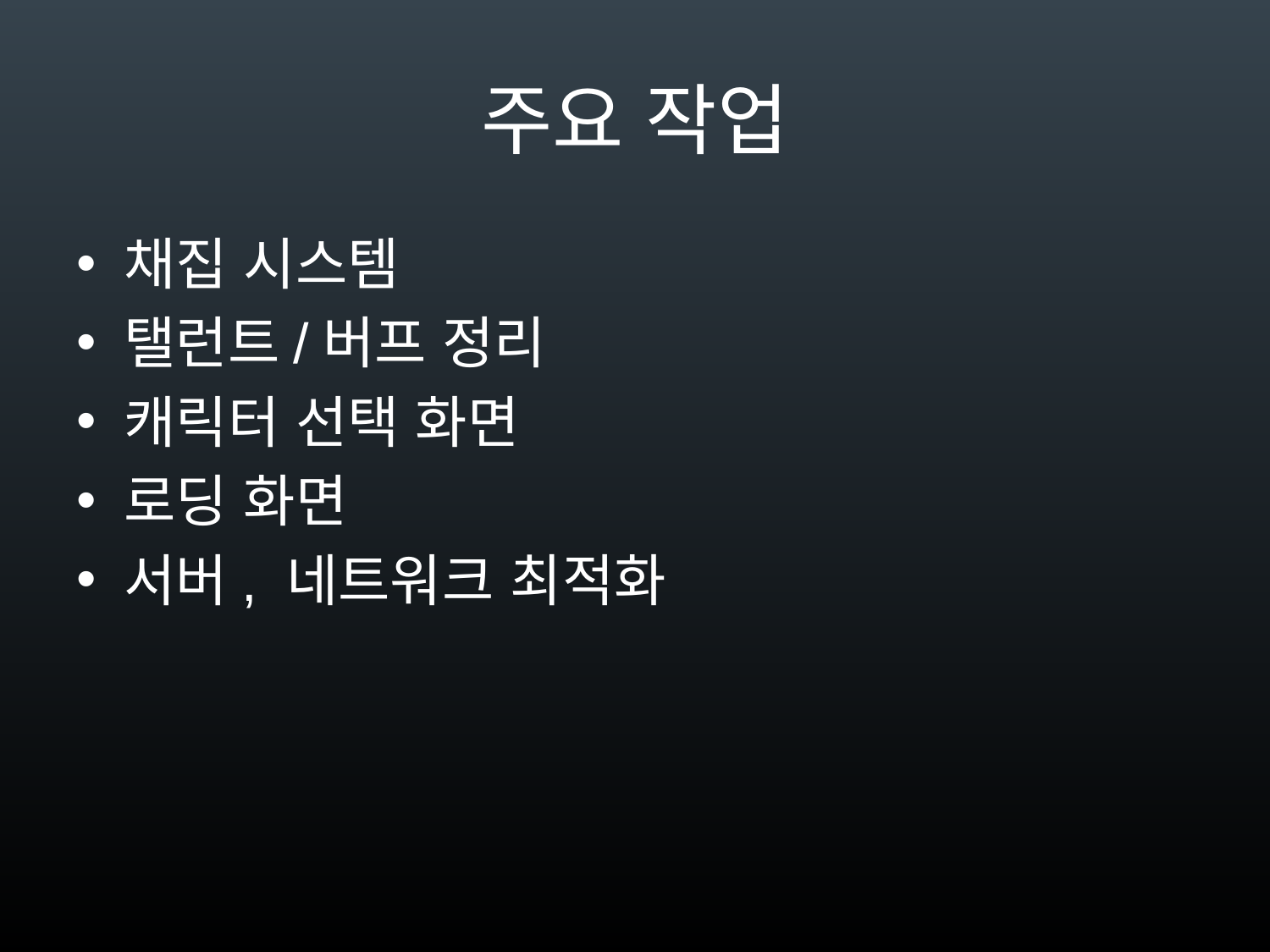

# 주요 작업
채집 시스템
탤런트/버프 정리
캐릭터 선택 화면
로딩 화면
서버, 네트워크 최적화